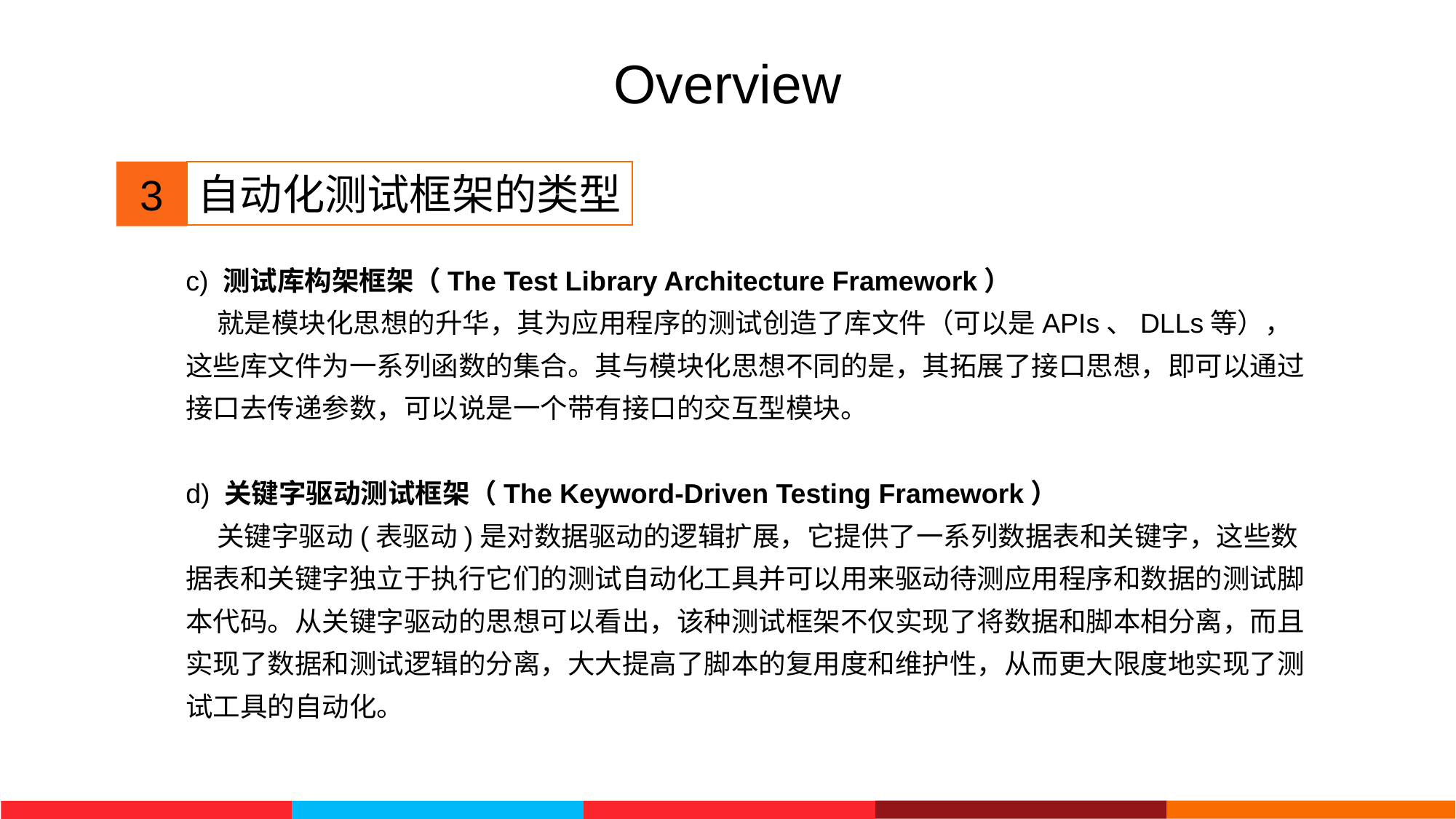

Overview
3
自动化测试框架的类型
c) 测试库构架框架（The Test Library Architecture Framework）
    就是模块化思想的升华，其为应用程序的测试创造了库文件（可以是APIs、DLLs等），这些库文件为一系列函数的集合。其与模块化思想不同的是，其拓展了接口思想，即可以通过接口去传递参数，可以说是一个带有接口的交互型模块。

d) 关键字驱动测试框架（The Keyword-Driven Testing Framework）
    关键字驱动(表驱动)是对数据驱动的逻辑扩展，它提供了一系列数据表和关键字，这些数据表和关键字独立于执行它们的测试自动化工具并可以用来驱动待测应用程序和数据的测试脚本代码。从关键字驱动的思想可以看出，该种测试框架不仅实现了将数据和脚本相分离，而且实现了数据和测试逻辑的分离，大大提高了脚本的复用度和维护性，从而更大限度地实现了测试工具的自动化。